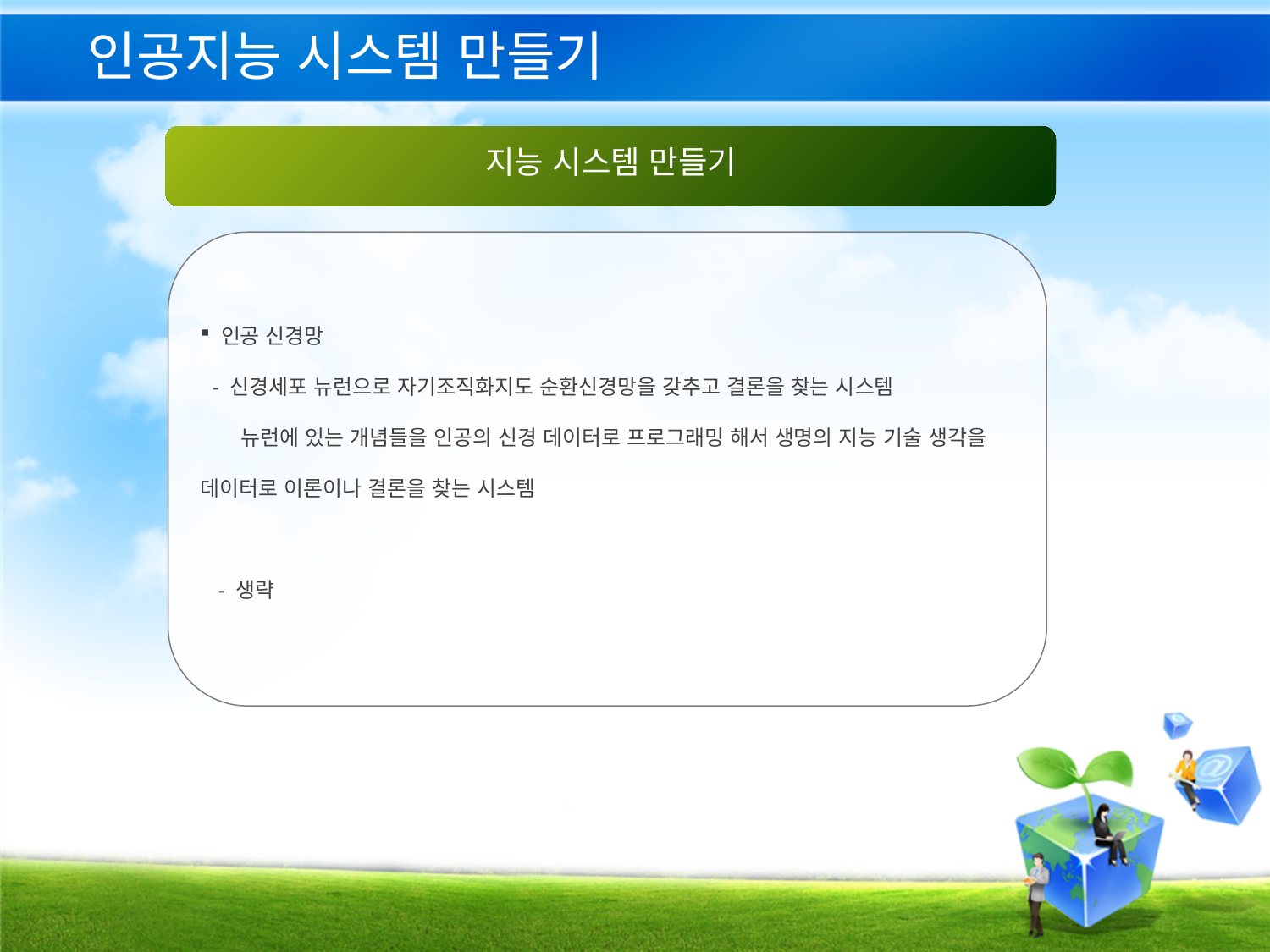

# 인공지능 시스템 만들기

지능 시스템 만들기

 인공 신경망
  - 신경세포 뉴런으로 자기조직화지도 순환신경망을 갖추고 결론을 찾는 시스템
      뉴런에 있는 개념들을 인공의 신경 데이터로 프로그래밍 해서 생명의 지능 기술 생각을 데이터로 이론이나 결론을 찾는 시스템

   - 생략